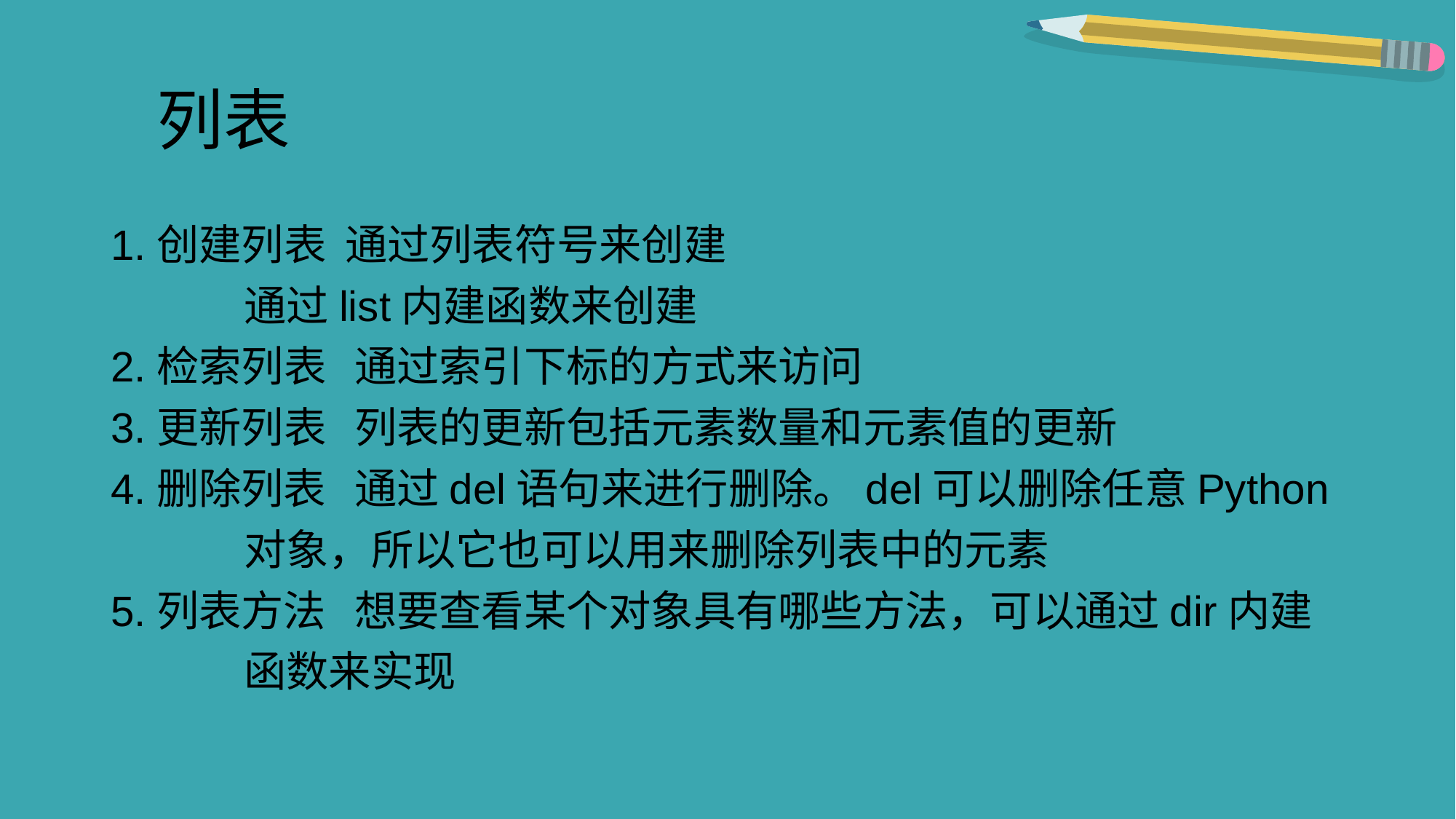

# 列表
1.创建列表  通过列表符号来创建
             通过list内建函数来创建
2.检索列表   通过索引下标的方式来访问
3.更新列表   列表的更新包括元素数量和元素值的更新
4.删除列表   通过del语句来进行删除。del可以删除任意Python
             对象，所以它也可以用来删除列表中的元素
5.列表方法   想要查看某个对象具有哪些方法，可以通过dir内建
             函数来实现